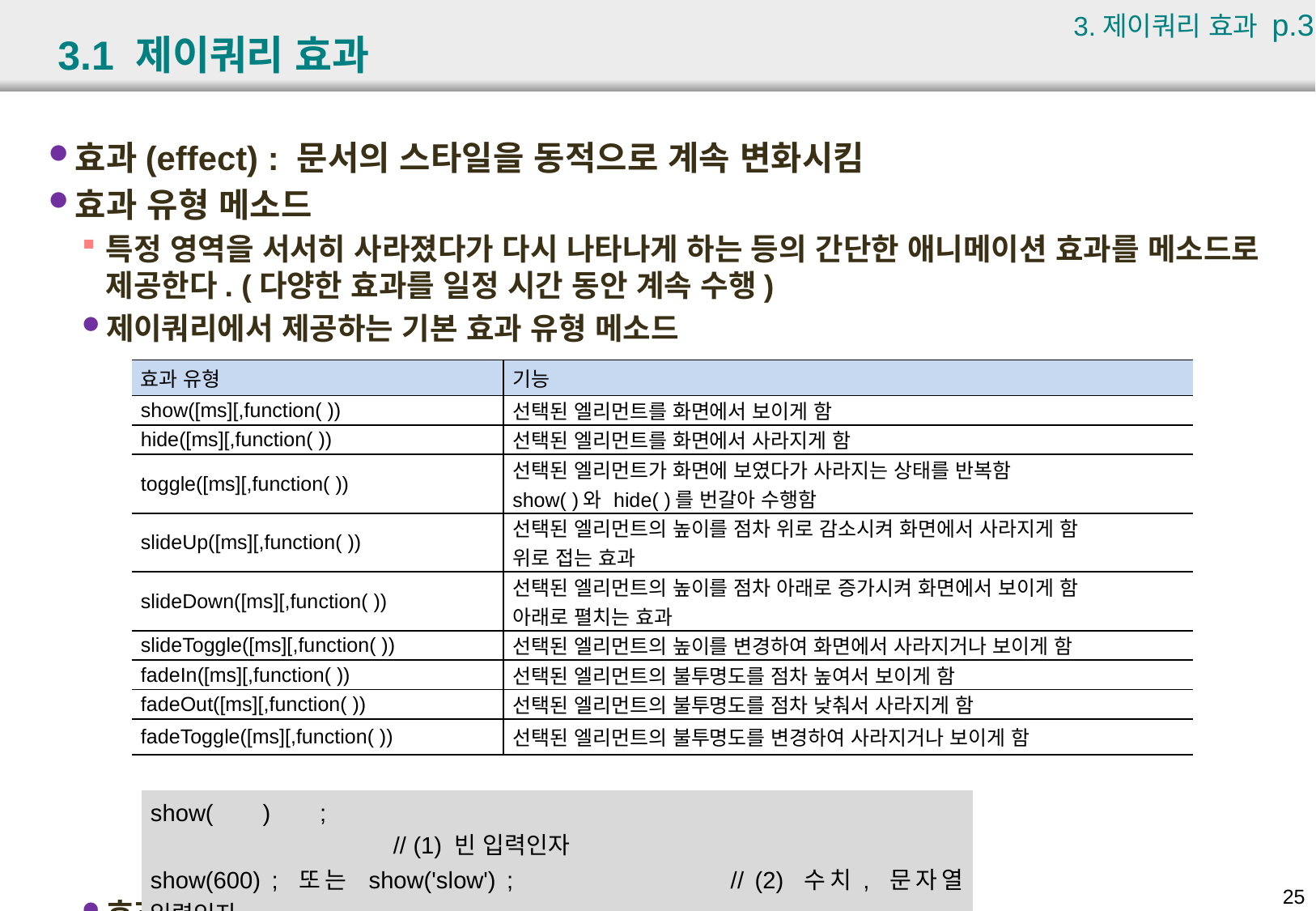

3.제이쿼리 효과 p.381
# 3.1 제이쿼리 효과
효과(effect) : 문서의 스타일을 동적으로 계속 변화시킴
효과 유형 메소드
특정 영역을 서서히 사라졌다가 다시 나타나게 하는 등의 간단한 애니메이션 효과를 메소드로 제공한다. (다양한 효과를 일정 시간 동안 계속 수행)
제이쿼리에서 제공하는 기본 효과 유형 메소드

효과 유형 메소드의 3가지 입력 인자 형식

| 효과 유형 | 기능 |
| --- | --- |
| show([ms][,function( )) | 선택된 엘리먼트를 화면에서 보이게 함 |
| hide([ms][,function( )) | 선택된 엘리먼트를 화면에서 사라지게 함 |
| toggle([ms][,function( )) | 선택된 엘리먼트가 화면에 보였다가 사라지는 상태를 반복함 show( )와 hide( )를 번갈아 수행함 |
| slideUp([ms][,function( )) | 선택된 엘리먼트의 높이를 점차 위로 감소시켜 화면에서 사라지게 함 위로 접는 효과 |
| slideDown([ms][,function( )) | 선택된 엘리먼트의 높이를 점차 아래로 증가시켜 화면에서 보이게 함 아래로 펼치는 효과 |
| slideToggle([ms][,function( )) | 선택된 엘리먼트의 높이를 변경하여 화면에서 사라지거나 보이게 함 |
| fadeIn([ms][,function( )) | 선택된 엘리먼트의 불투명도를 점차 높여서 보이게 함 |
| fadeOut([ms][,function( )) | 선택된 엘리먼트의 불투명도를 점차 낮춰서 사라지게 함 |
| fadeToggle([ms][,function( )) | 선택된 엘리먼트의 불투명도를 변경하여 사라지거나 보이게 함 |
| show( ) ; // (1) 빈 입력인자 show(600) ; 또는 show('slow') ; // (2) 수치, 문자열 입력인자 show(200, function( ) { . . . }) ; // (3) 콜백함수 입력인자 |
| --- |